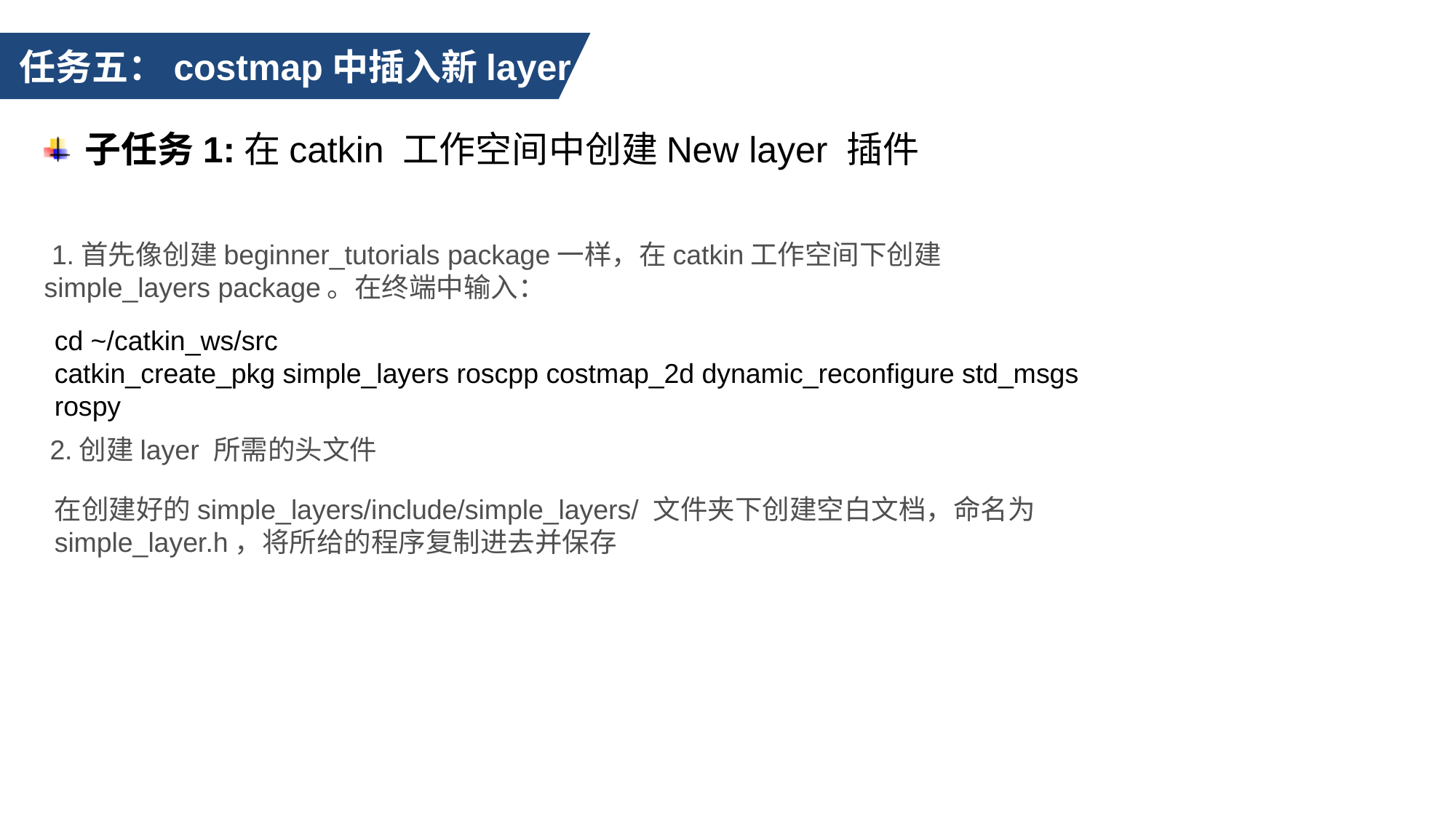

任务五：costmap中插入新layer
子任务1:在catkin 工作空间中创建New layer 插件

 1.首先像创建beginner_tutorials package一样，在catkin工作空间下创建simple_layers package。在终端中输入：
cd ~/catkin_ws/src
catkin_create_pkg simple_layers roscpp costmap_2d dynamic_reconfigure std_msgs rospy
 2.创建layer 所需的头文件
在创建好的simple_layers/include/simple_layers/ 文件夹下创建空白文档，命名为simple_layer.h，将所给的程序复制进去并保存